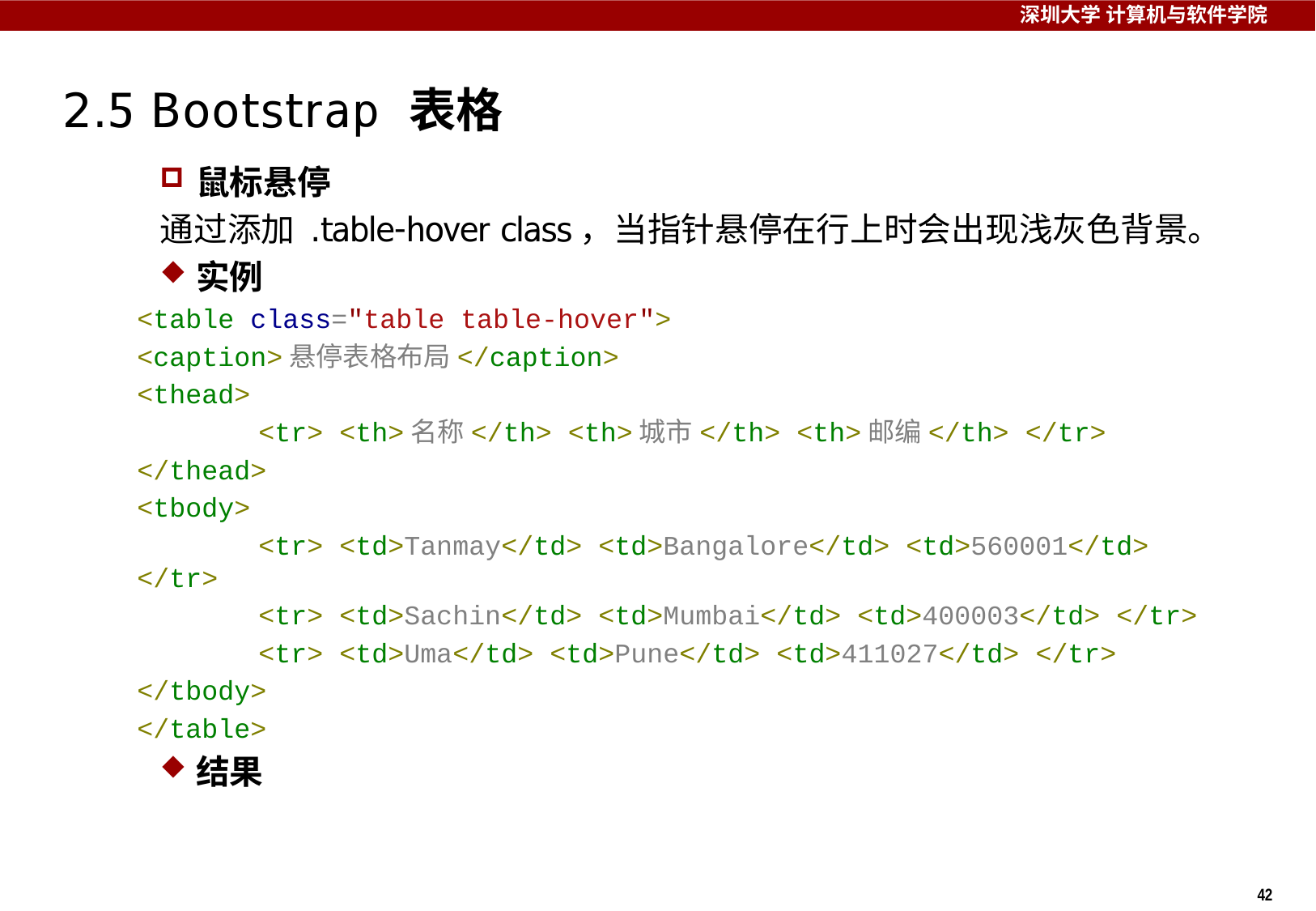

# 2.5 Bootstrap 表格
鼠标悬停
通过添加 .table-hover class，当指针悬停在行上时会出现浅灰色背景。
实例
<table class="table table-hover">
<caption>悬停表格布局</caption>
<thead>
	<tr> <th>名称</th> <th>城市</th> <th>邮编</th> </tr>
</thead>
<tbody>
	<tr> <td>Tanmay</td> <td>Bangalore</td> <td>560001</td> </tr>
	<tr> <td>Sachin</td> <td>Mumbai</td> <td>400003</td> </tr>
	<tr> <td>Uma</td> <td>Pune</td> <td>411027</td> </tr>
</tbody>
</table>
结果